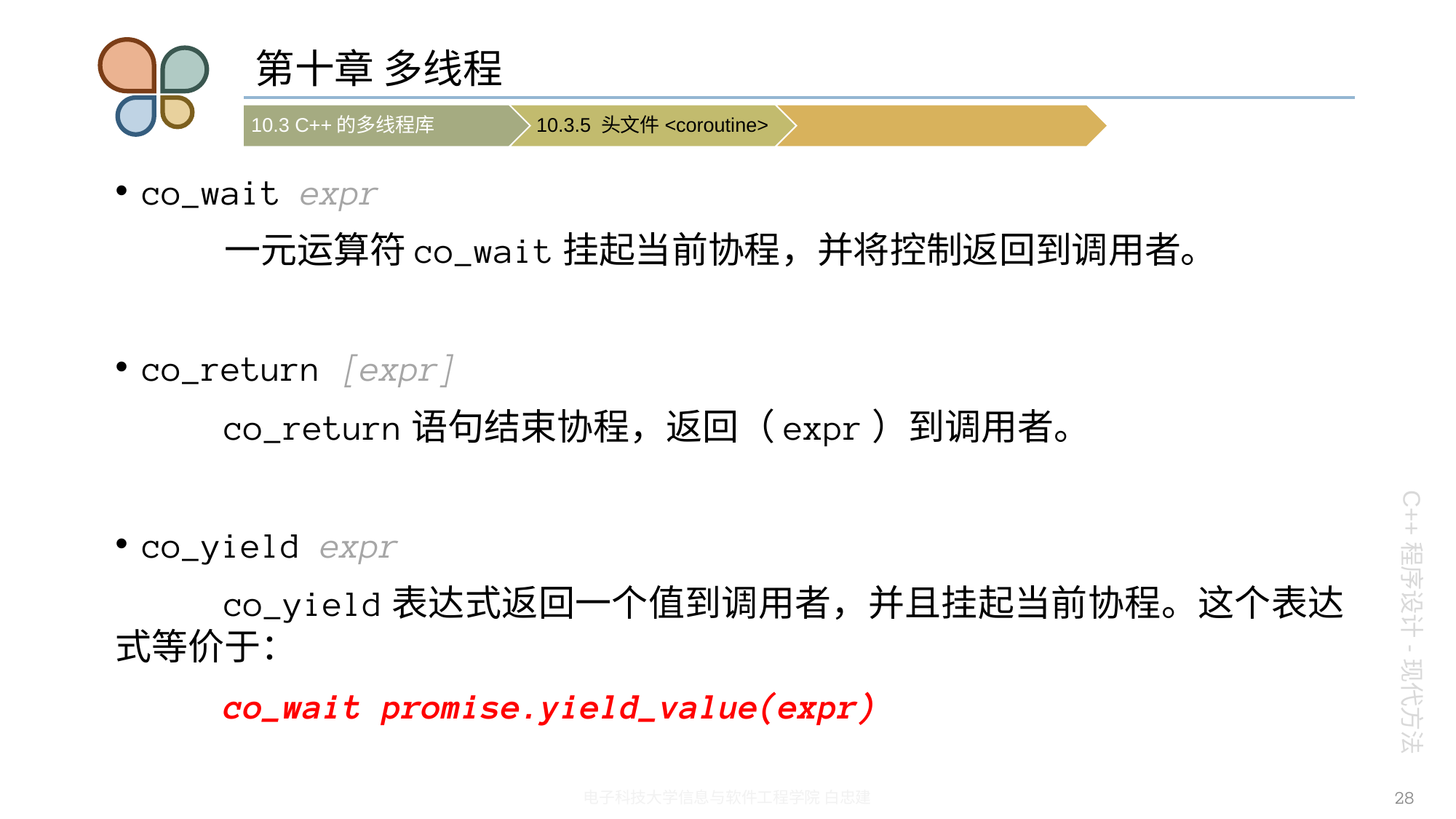

# 第十章 多线程
10.3 C++的多线程库
10.3.5 头文件<coroutine>

co_wait expr
	一元运算符co_wait挂起当前协程，并将控制返回到调用者。

co_return [expr]
	co_return语句结束协程，返回（expr）到调用者。

co_yield expr
	co_yield表达式返回一个值到调用者，并且挂起当前协程。这个表达式等价于：
	co_wait promise.yield_value(expr)
28